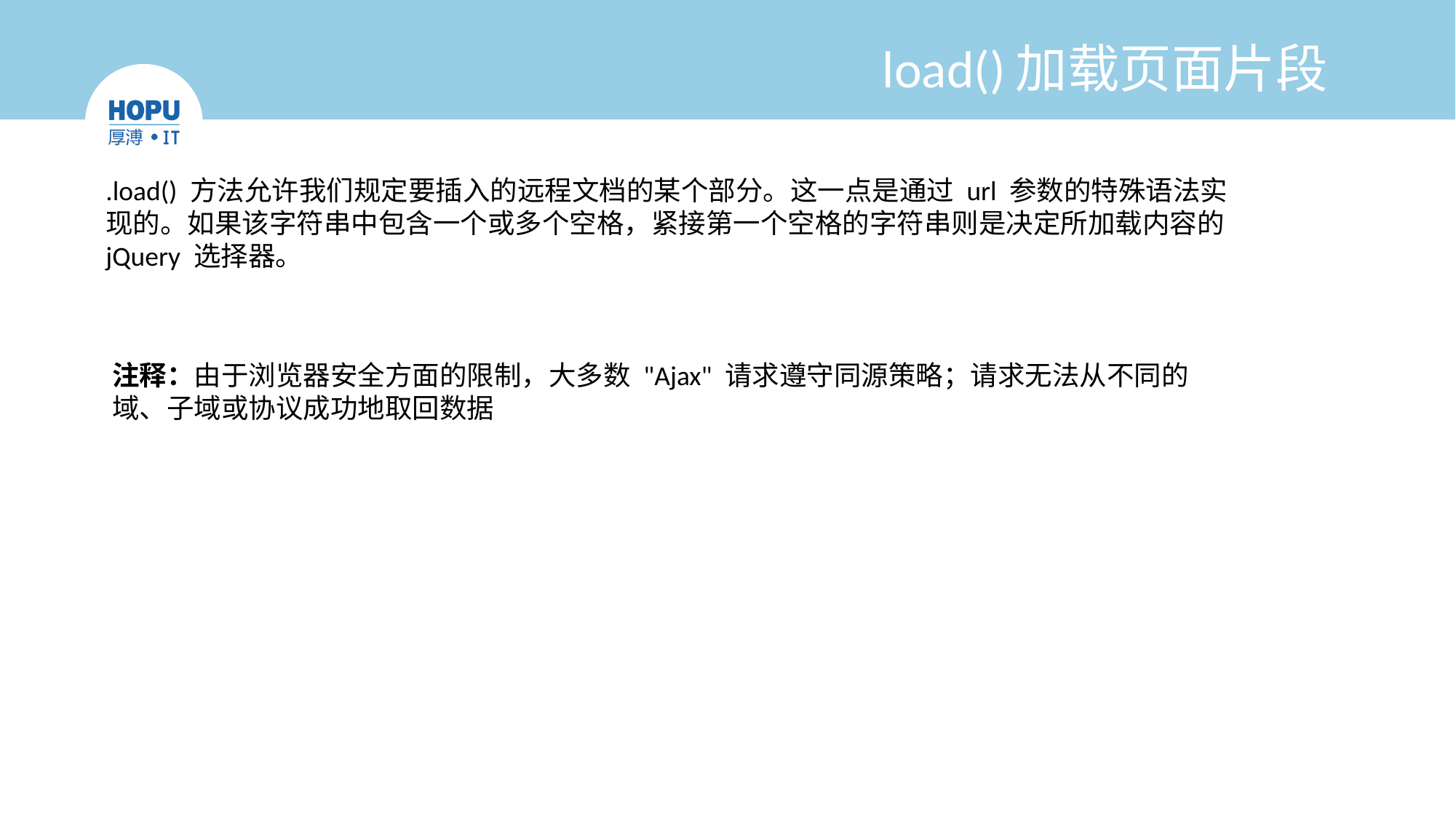

# load()加载页面片段
.load() 方法允许我们规定要插入的远程文档的某个部分。这一点是通过 url 参数的特殊语法实现的。如果该字符串中包含一个或多个空格，紧接第一个空格的字符串则是决定所加载内容的 jQuery 选择器。

注释：由于浏览器安全方面的限制，大多数 "Ajax" 请求遵守同源策略；请求无法从不同的域、子域或协议成功地取回数据